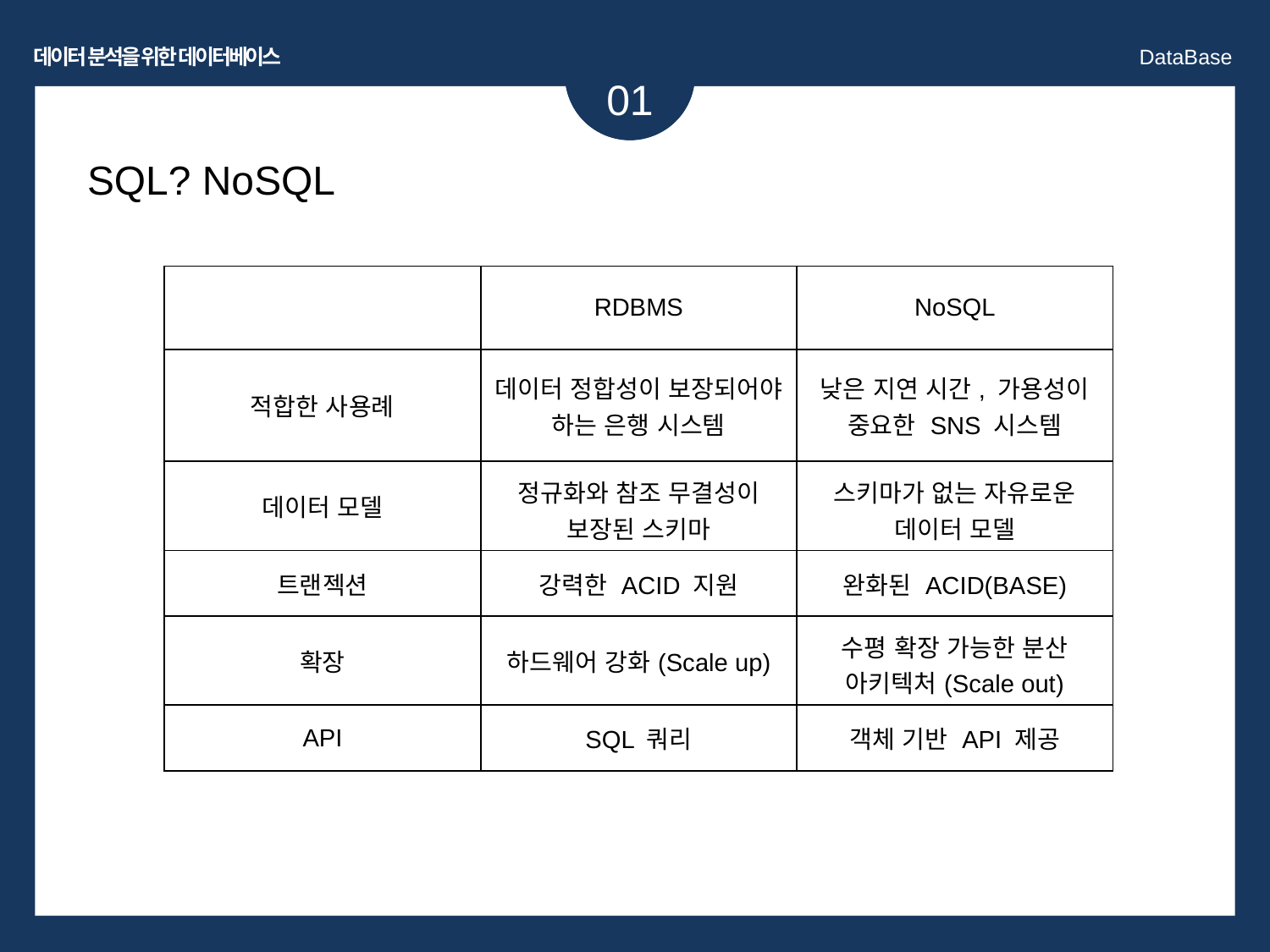

데이터 분석을 위한 데이터베이스
DataBase
01
SQL? NoSQL
|  | RDBMS | NoSQL |
| --- | --- | --- |
| 적합한 사용례 | 데이터 정합성이 보장되어야 하는 은행 시스템 | 낮은 지연 시간, 가용성이 중요한 SNS 시스템 |
| 데이터 모델 | 정규화와 참조 무결성이 보장된 스키마 | 스키마가 없는 자유로운 데이터 모델 |
| 트랜젝션 | 강력한 ACID 지원 | 완화된 ACID(BASE) |
| 확장 | 하드웨어 강화(Scale up) | 수평 확장 가능한 분산 아키텍처(Scale out) |
| API | SQL 쿼리 | 객체 기반 API 제공 |